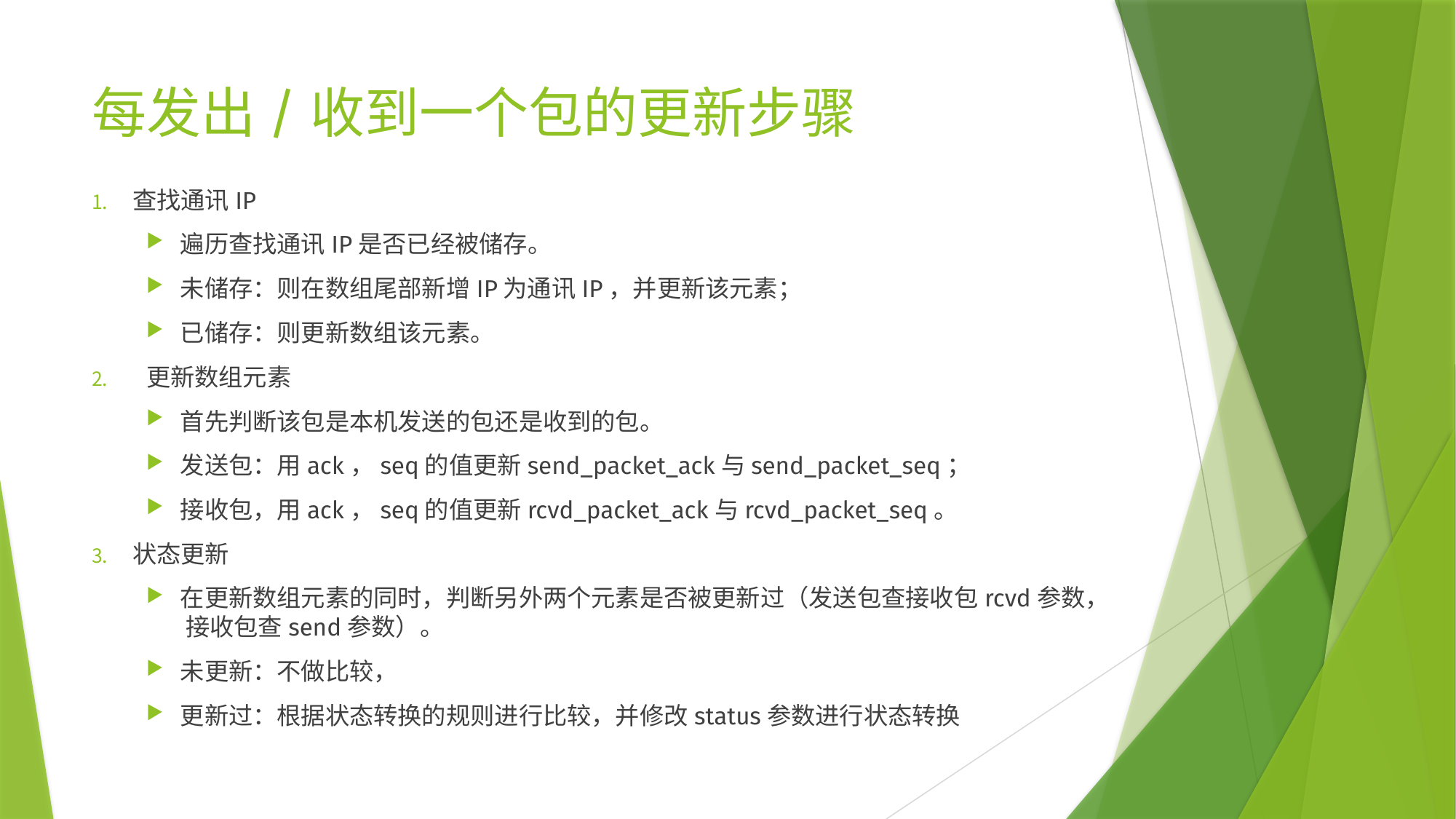

# 每发出/收到一个包的更新步骤
查找通讯IP
遍历查找通讯IP是否已经被储存。
未储存：则在数组尾部新增IP为通讯IP，并更新该元素；
已储存：则更新数组该元素。
更新数组元素
首先判断该包是本机发送的包还是收到的包。
发送包：用ack，seq的值更新send_packet_ack与send_packet_seq；
接收包，用ack，seq的值更新rcvd_packet_ack与rcvd_packet_seq。
状态更新
在更新数组元素的同时，判断另外两个元素是否被更新过（发送包查接收包rcvd参数， 接收包查send参数）。
未更新：不做比较，
更新过：根据状态转换的规则进行比较，并修改status参数进行状态转换